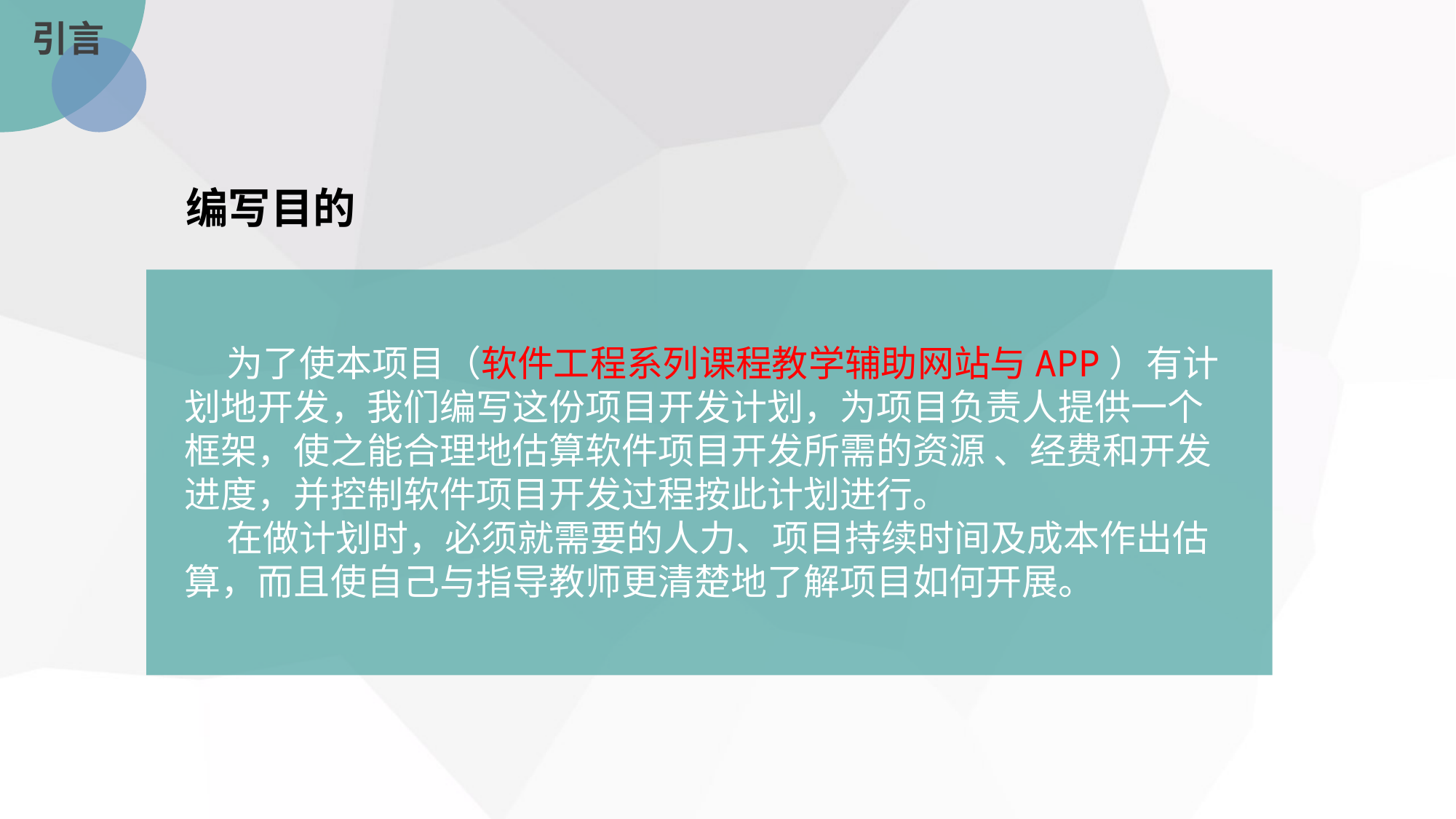

引言

编写目的

    为了使本项目（软件工程系列课程教学辅助网站与APP）有计划地开发，我们编写这份项目开发计划，为项目负责人提供一个框架，使之能合理地估算软件项目开发所需的资源 、经费和开发进度，并控制软件项目开发过程按此计划进行。
    在做计划时，必须就需要的人力、项目持续时间及成本作出估算，而且使自己与指导教师更清楚地了解项目如何开展。